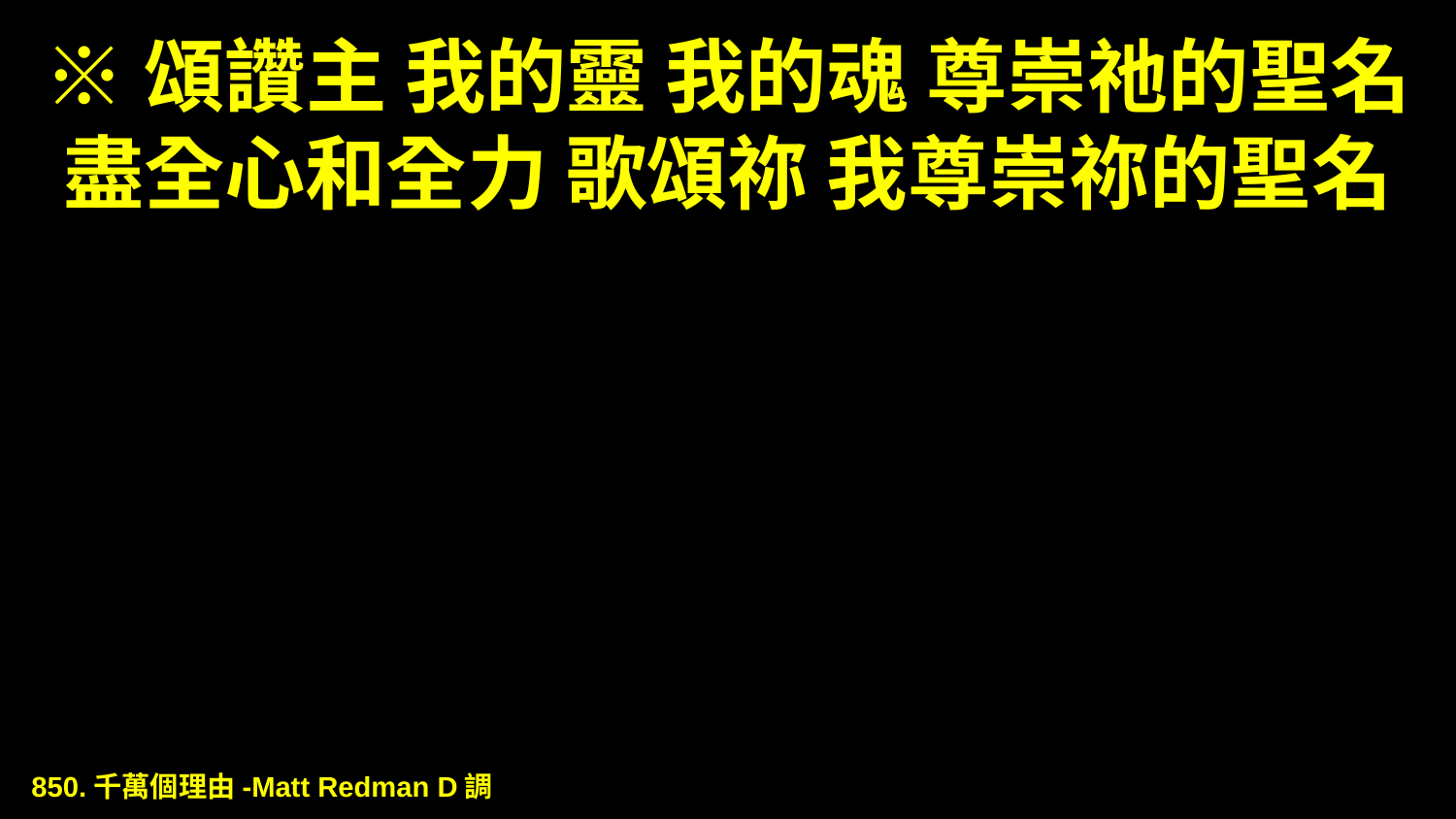

# ※頌讚主 我的靈 我的魂 尊崇祂的聖名 盡全心和全力 歌頌祢 我尊崇祢的聖名
850.千萬個理由-Matt Redman D調